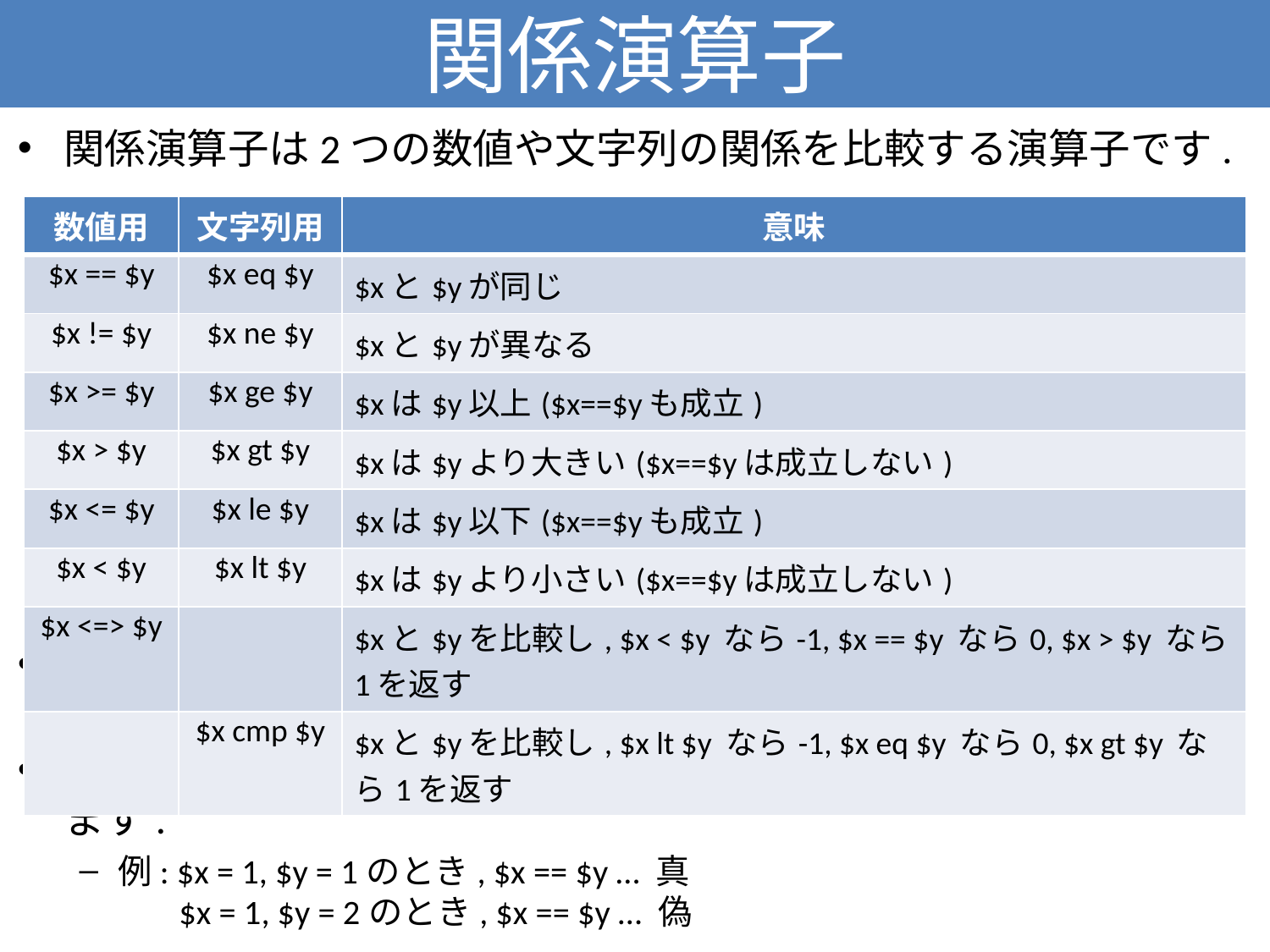

関係演算子
関係演算子は2つの数値や文字列の関係を比較する演算子です.

数値の比較と文字列の比較で関係演算子が異なります.
文字列の比較は辞書順(aが小さく, zが大きい)で行います.
関係演算子は, 関係を満たすなら真を, そうでないなら偽を返します.
例: $x = 1, $y = 1のとき, $x == $y … 真
       $x = 1, $y = 2のとき, $x == $y … 偽
| 数値用 | 文字列用 | 意味 |
| --- | --- | --- |
| $x == $y | $x eq $y | $xと$yが同じ |
| $x != $y | $x ne $y | $xと$yが異なる |
| $x >= $y | $x ge $y | $xは$y以上($x==$yも成立) |
| $x > $y | $x gt $y | $xは$yより大きい($x==$yは成立しない) |
| $x <= $y | $x le $y | $xは$y以下($x==$yも成立) |
| $x < $y | $x lt $y | $xは$yより小さい($x==$yは成立しない) |
| $x <=> $y |  | $xと$yを比較し, $x < $y なら-1, $x == $y なら0, $x > $y なら1を返す |
|  | $x cmp $y | $xと$yを比較し, $x lt $y なら-1, $x eq $y なら0, $x gt $y なら1を返す |